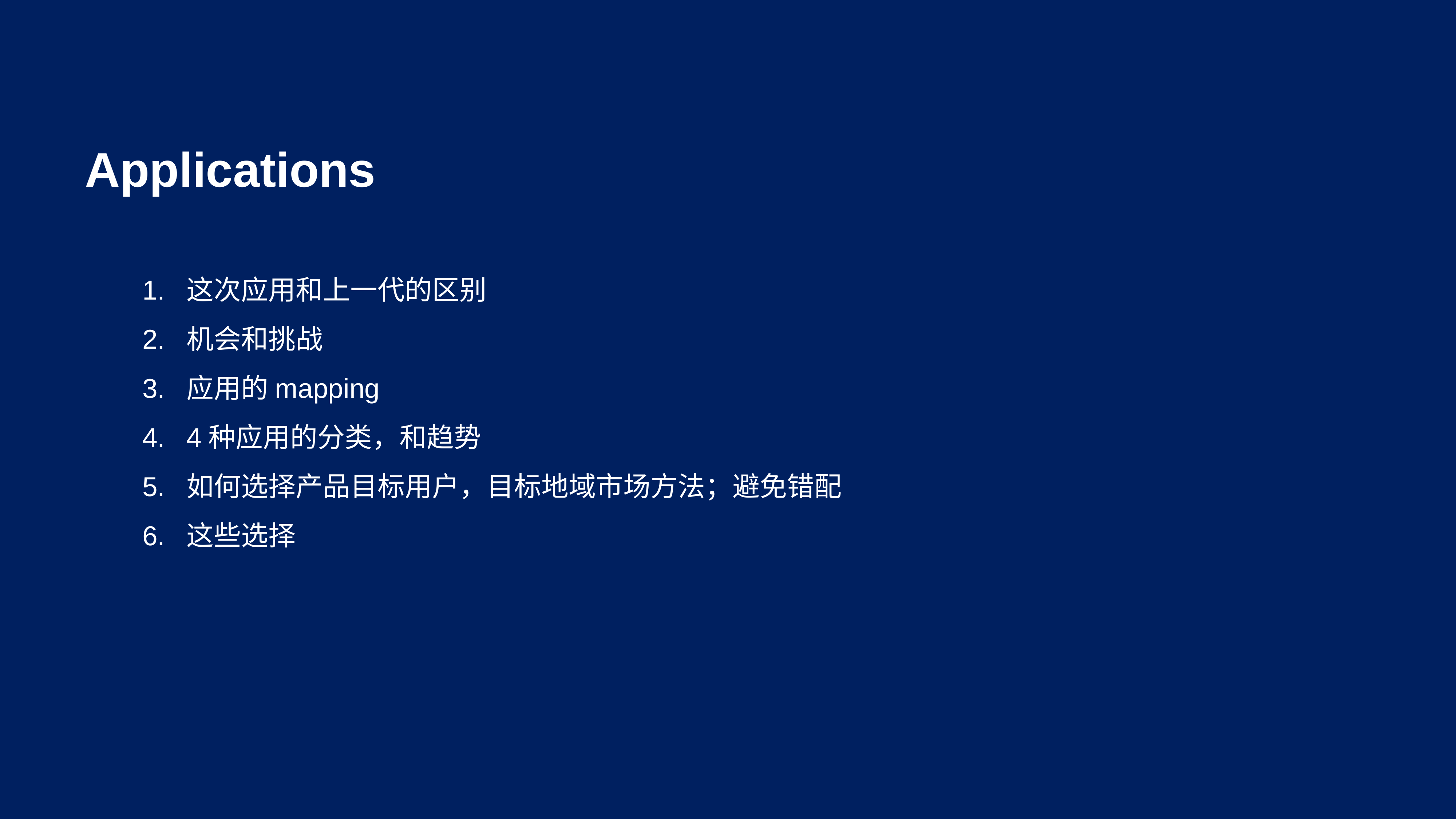

# Applications
这次应用和上一代的区别
机会和挑战
应用的mapping
4种应用的分类，和趋势
如何选择产品目标用户，目标地域市场方法；避免错配
这些选择